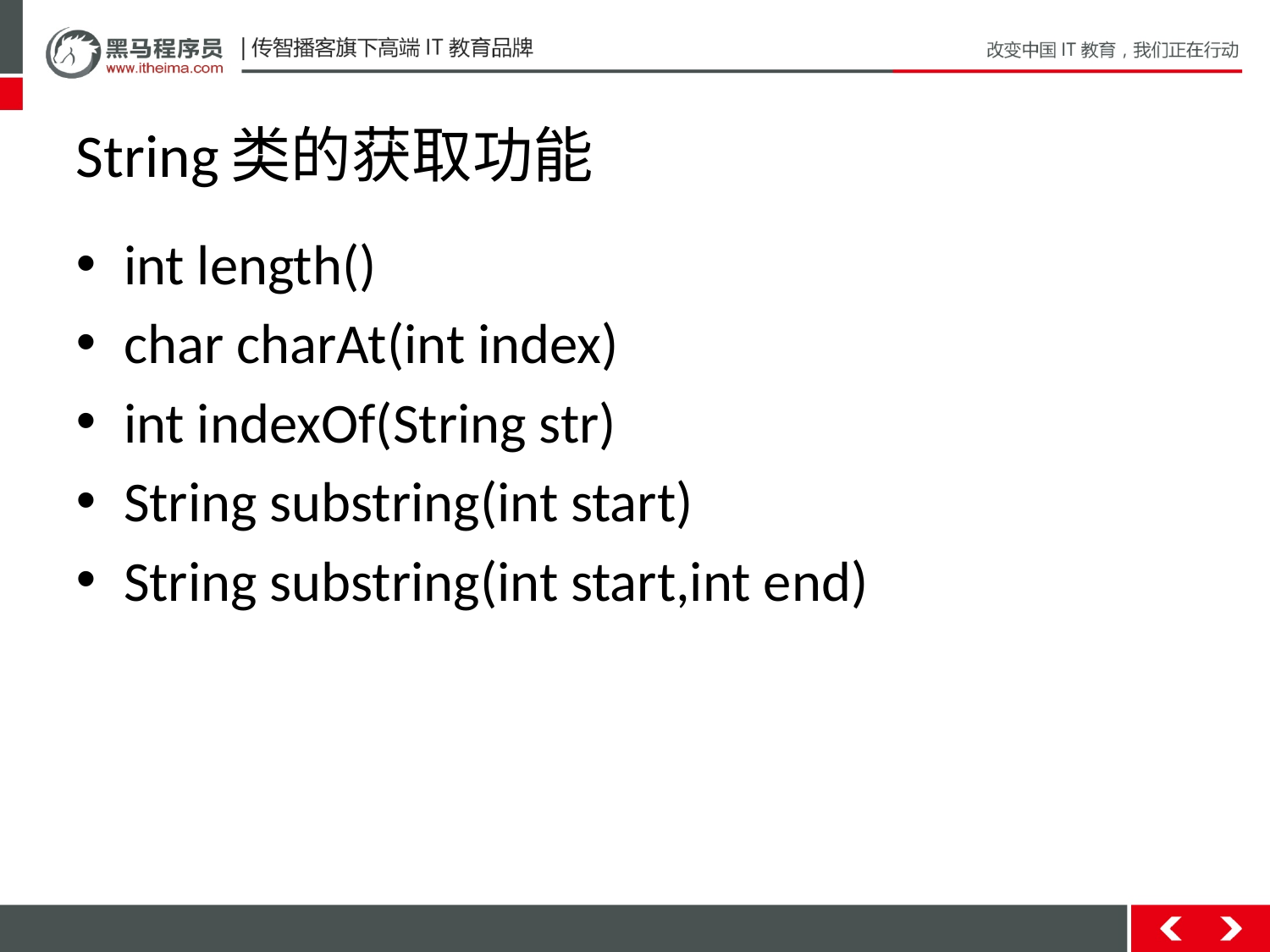

# String类的获取功能
int length()
char charAt(int index)
int indexOf(String str)
String substring(int start)
String substring(int start,int end)